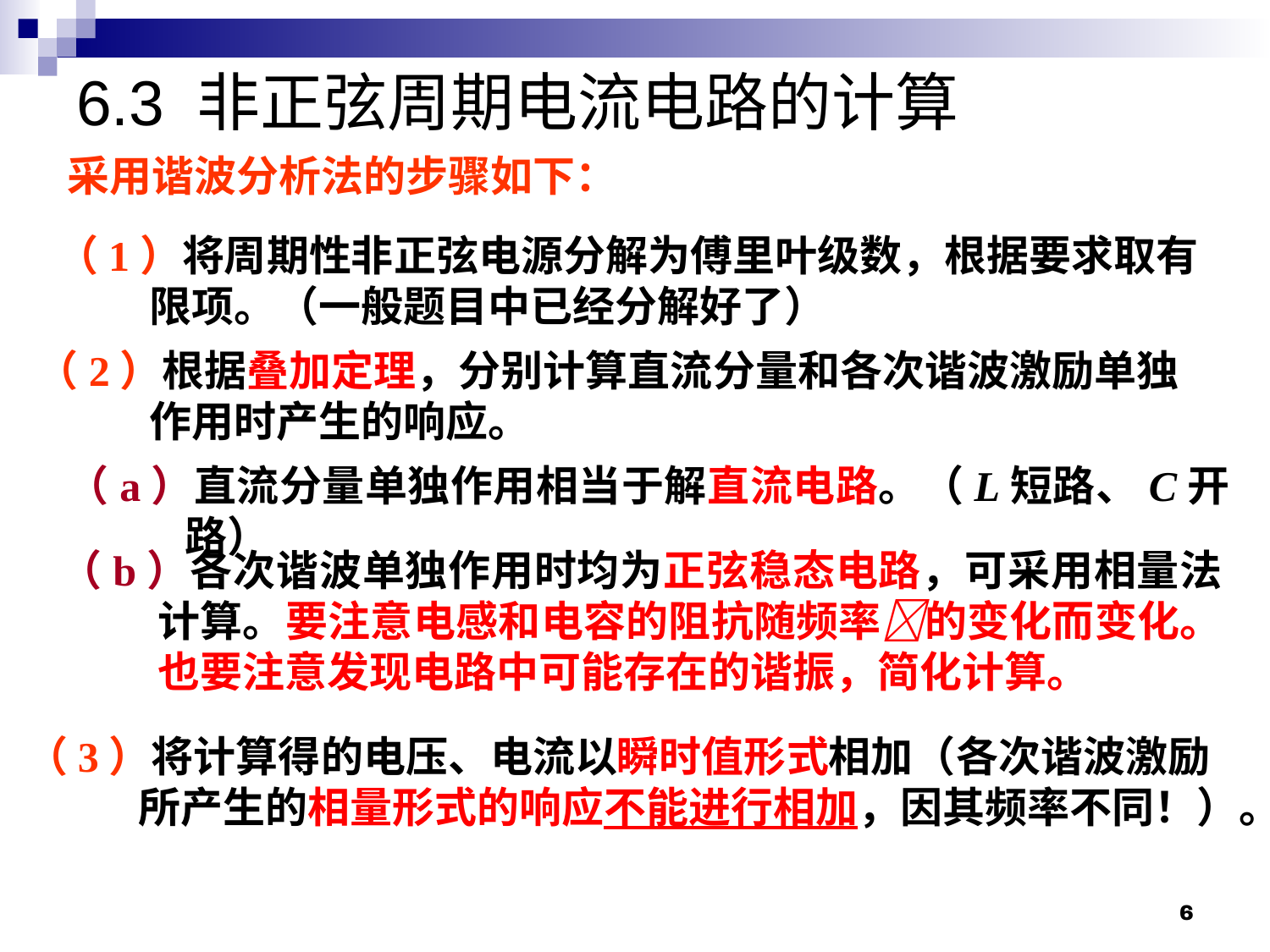

# 6.3 非正弦周期电流电路的计算
采用谐波分析法的步骤如下：
 （1）将周期性非正弦电源分解为傅里叶级数，根据要求取有限项。（一般题目中已经分解好了）
（2）根据叠加定理，分别计算直流分量和各次谐波激励单独作用时产生的响应。
  （a）直流分量单独作用相当于解直流电路。（L短路、C开路）
    （b）各次谐波单独作用时均为正弦稳态电路，可采用相量法计算。要注意电感和电容的阻抗随频率ω的变化而变化。也要注意发现电路中可能存在的谐振，简化计算。
（3）将计算得的电压、电流以瞬时值形式相加（各次谐波激励所产生的相量形式的响应不能进行相加，因其频率不同！）。
6